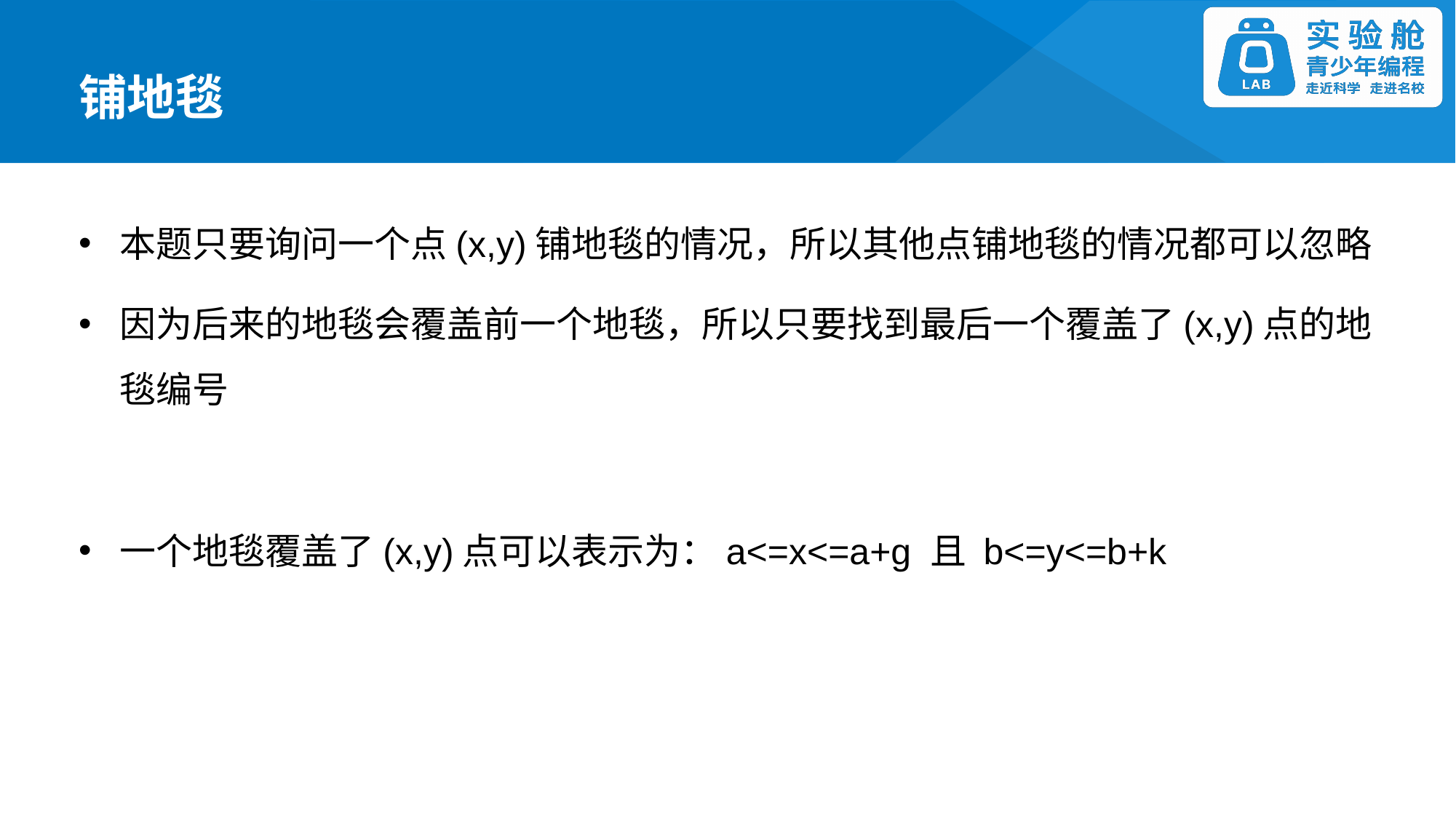

铺地毯
本题只要询问一个点(x,y)铺地毯的情况，所以其他点铺地毯的情况都可以忽略
因为后来的地毯会覆盖前一个地毯，所以只要找到最后一个覆盖了(x,y)点的地毯编号

一个地毯覆盖了(x,y)点可以表示为：a<=x<=a+g 且 b<=y<=b+k